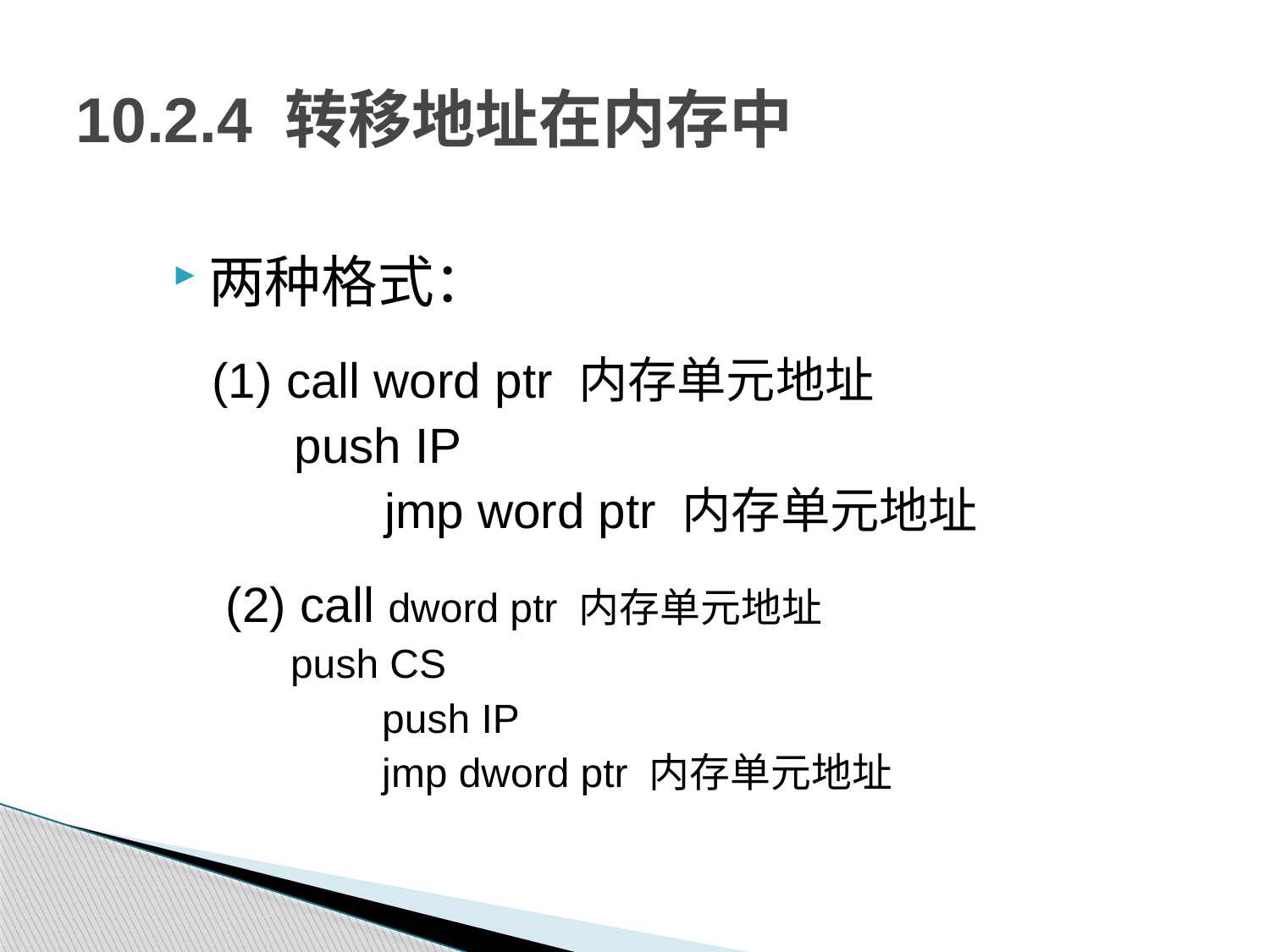

# 10.2.4 转移地址在内存中
两种格式：
(1) call word ptr 内存单元地址
      push IP
		 jmp word ptr 内存单元地址
 (2) call dword ptr 内存单元地址
       push CS
		 push IP
		 jmp dword ptr 内存单元地址